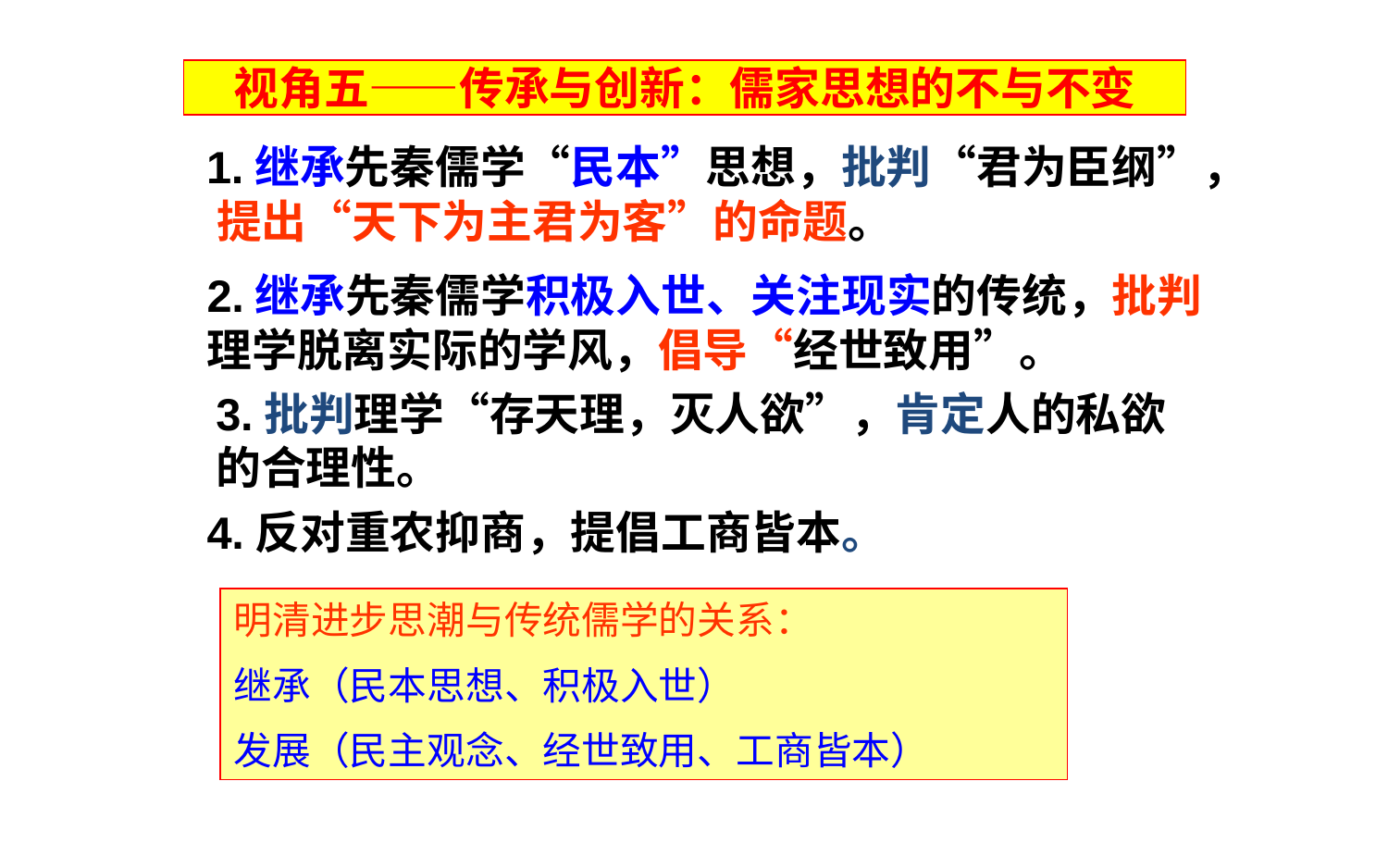

视角五——传承与创新：儒家思想的不与不变
1.继承先秦儒学“民本”思想，批判“君为臣纲”， 提出“天下为主君为客”的命题。
2.继承先秦儒学积极入世、关注现实的传统，批判理学脱离实际的学风，倡导“经世致用”。
3.批判理学“存天理，灭人欲”，肯定人的私欲的合理性。
4.反对重农抑商，提倡工商皆本。
明清进步思潮与传统儒学的关系：
继承（民本思想、积极入世）
发展（民主观念、经世致用、工商皆本）